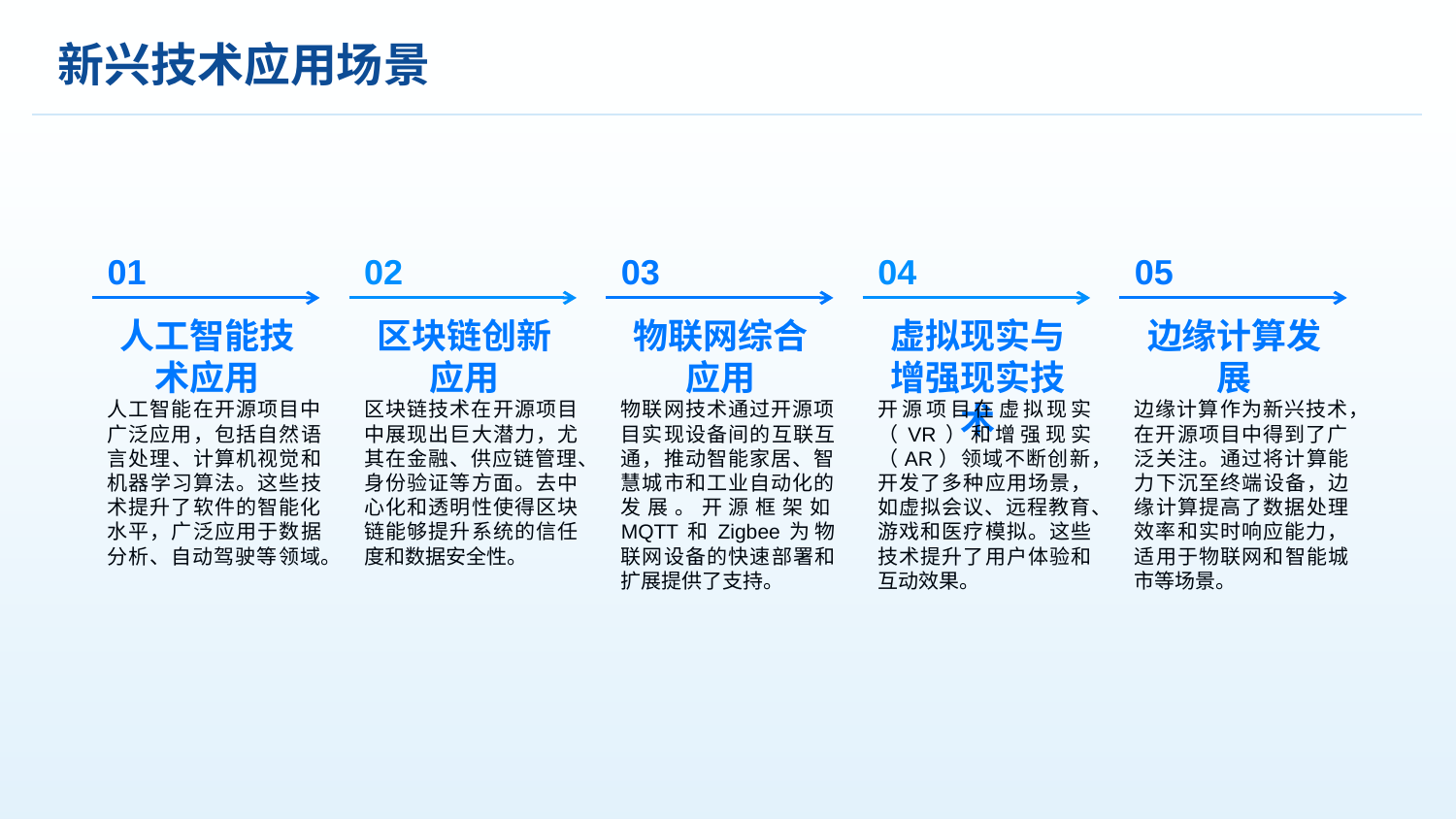

新兴技术应用场景

01
02
03
04
05

人工智能技术应用
区块链创新应用
物联网综合应用
虚拟现实与增强现实技术
边缘计算发展
人工智能在开源项目中广泛应用，包括自然语言处理、计算机视觉和机器学习算法。这些技术提升了软件的智能化水平，广泛应用于数据分析、自动驾驶等领域。
区块链技术在开源项目中展现出巨大潜力，尤其在金融、供应链管理、身份验证等方面。去中心化和透明性使得区块链能够提升系统的信任度和数据安全性。
物联网技术通过开源项目实现设备间的互联互通，推动智能家居、智慧城市和工业自动化的发展。开源框架如MQTT和Zigbee为物联网设备的快速部署和扩展提供了支持。
开源项目在虚拟现实（VR）和增强现实（AR）领域不断创新，开发了多种应用场景，如虚拟会议、远程教育、游戏和医疗模拟。这些技术提升了用户体验和互动效果。
边缘计算作为新兴技术，在开源项目中得到了广泛关注。通过将计算能力下沉至终端设备，边缘计算提高了数据处理效率和实时响应能力，适用于物联网和智能城市等场景。